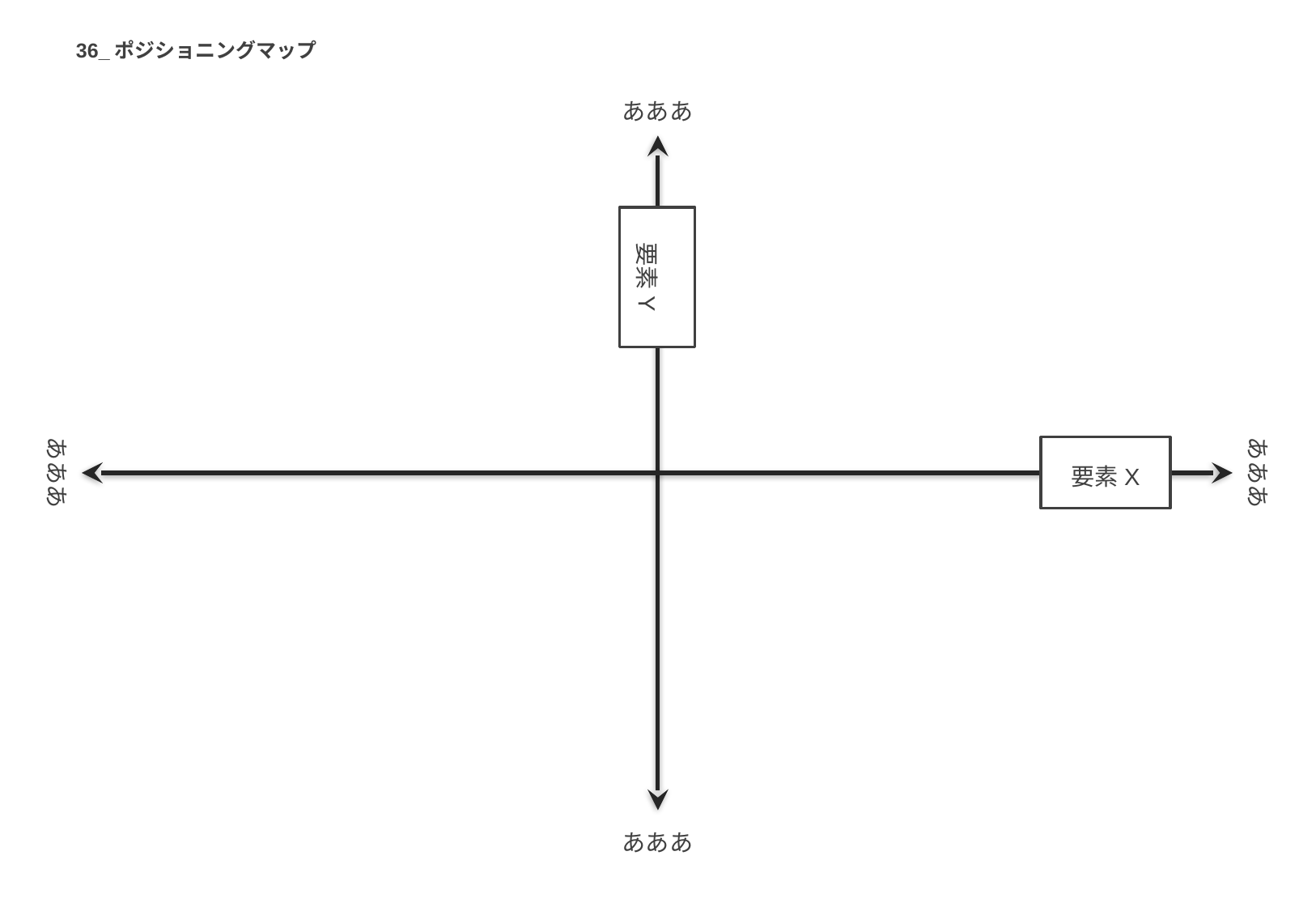

36_ポジショニングマップ
あああ

要素Y
あああ
あああ

要素X
あああ